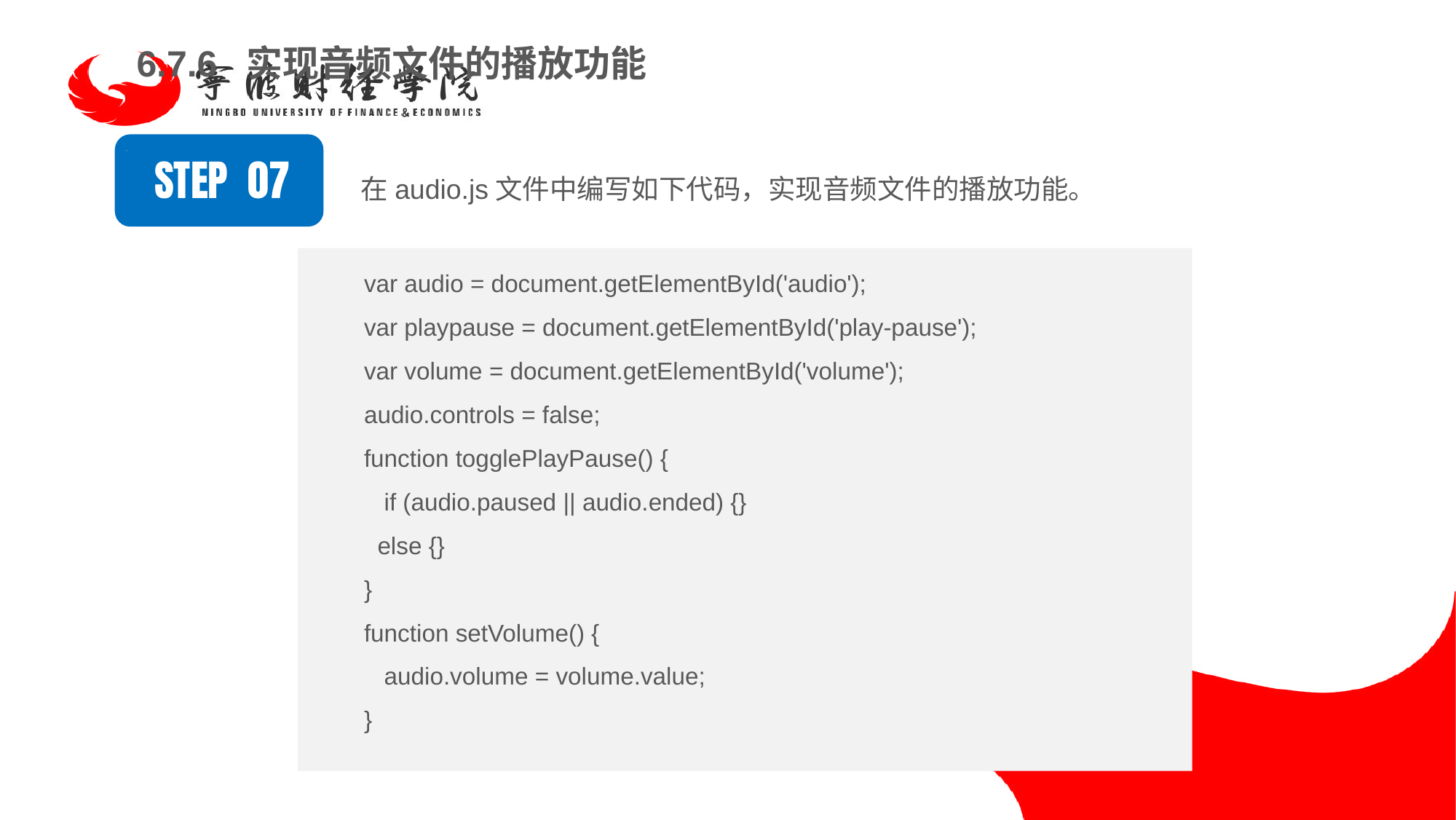

6.7.6  实现音频文件的播放功能

在audio.js文件中编写如下代码，实现音频文件的播放功能。
STEP  07

var audio = document.getElementById('audio');
var playpause = document.getElementById('play-pause');
var volume = document.getElementById('volume');
audio.controls = false;
function togglePlayPause() {
   if (audio.paused || audio.ended) {}
  else {}
}
function setVolume() {
   audio.volume = volume.value;
}